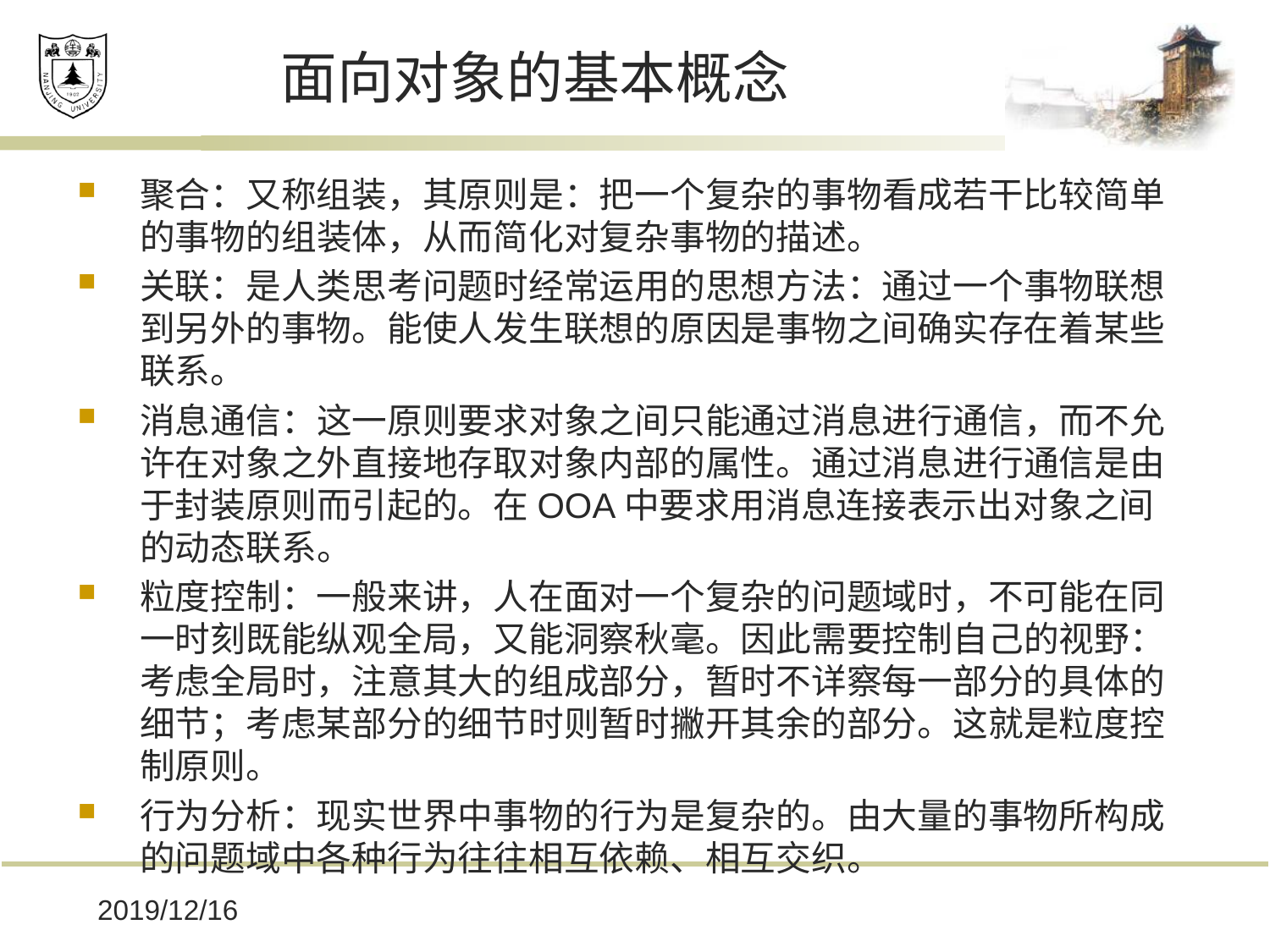

# 面向对象的基本概念
聚合：又称组装，其原则是：把一个复杂的事物看成若干比较简单的事物的组装体，从而简化对复杂事物的描述。
关联：是人类思考问题时经常运用的思想方法：通过一个事物联想到另外的事物。能使人发生联想的原因是事物之间确实存在着某些联系。
消息通信：这一原则要求对象之间只能通过消息进行通信，而不允许在对象之外直接地存取对象内部的属性。通过消息进行通信是由于封装原则而引起的。在OOA中要求用消息连接表示出对象之间的动态联系。
粒度控制：一般来讲，人在面对一个复杂的问题域时，不可能在同一时刻既能纵观全局，又能洞察秋毫。因此需要控制自己的视野：考虑全局时，注意其大的组成部分，暂时不详察每一部分的具体的细节；考虑某部分的细节时则暂时撇开其余的部分。这就是粒度控制原则。
行为分析：现实世界中事物的行为是复杂的。由大量的事物所构成的问题域中各种行为往往相互依赖、相互交织。
2019/12/16